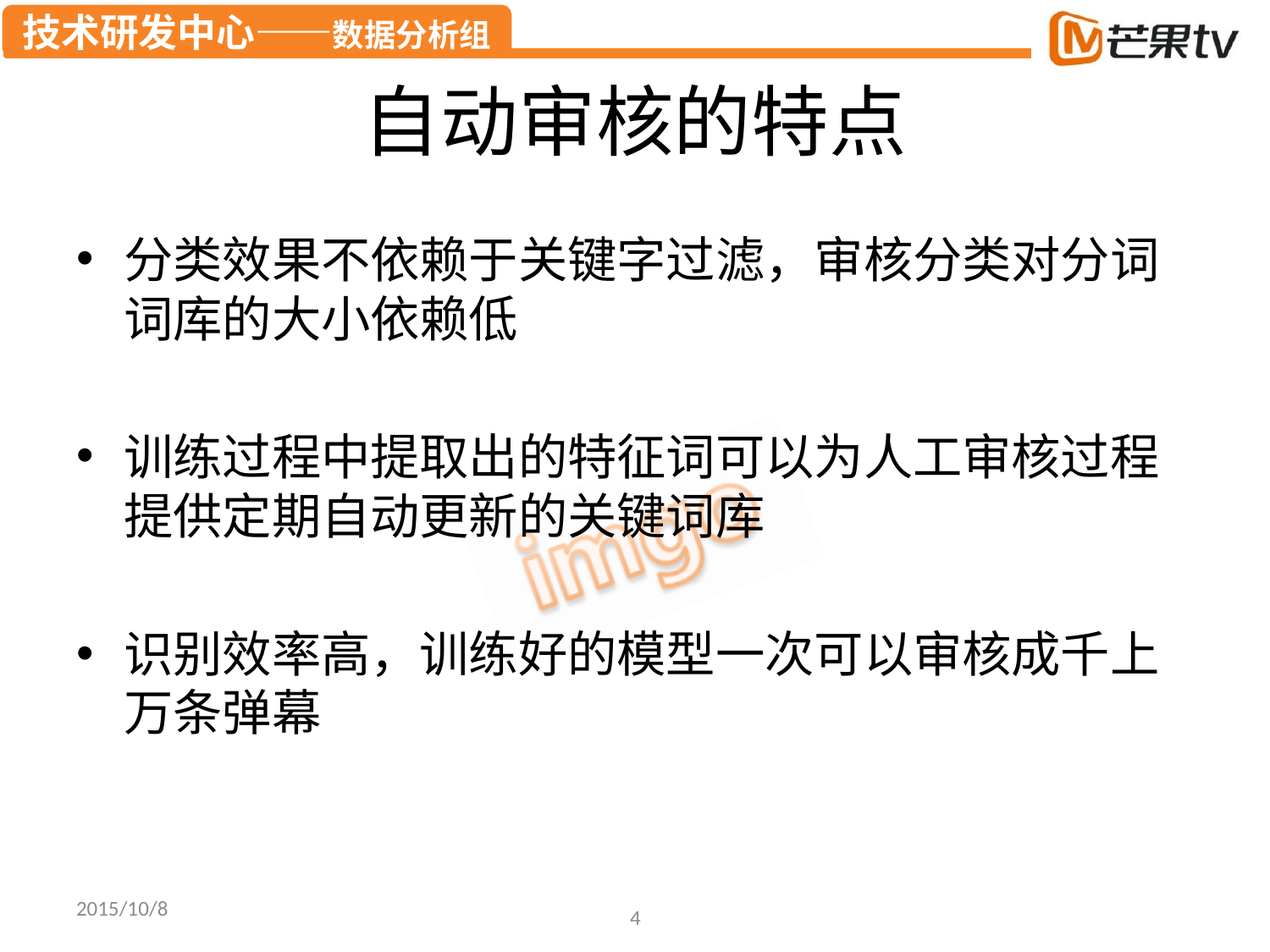

# 自动审核的特点
分类效果不依赖于关键字过滤，审核分类对分词词库的大小依赖低

训练过程中提取出的特征词可以为人工审核过程提供定期自动更新的关键词库

识别效率高，训练好的模型一次可以审核成千上万条弹幕
2015/10/8
4